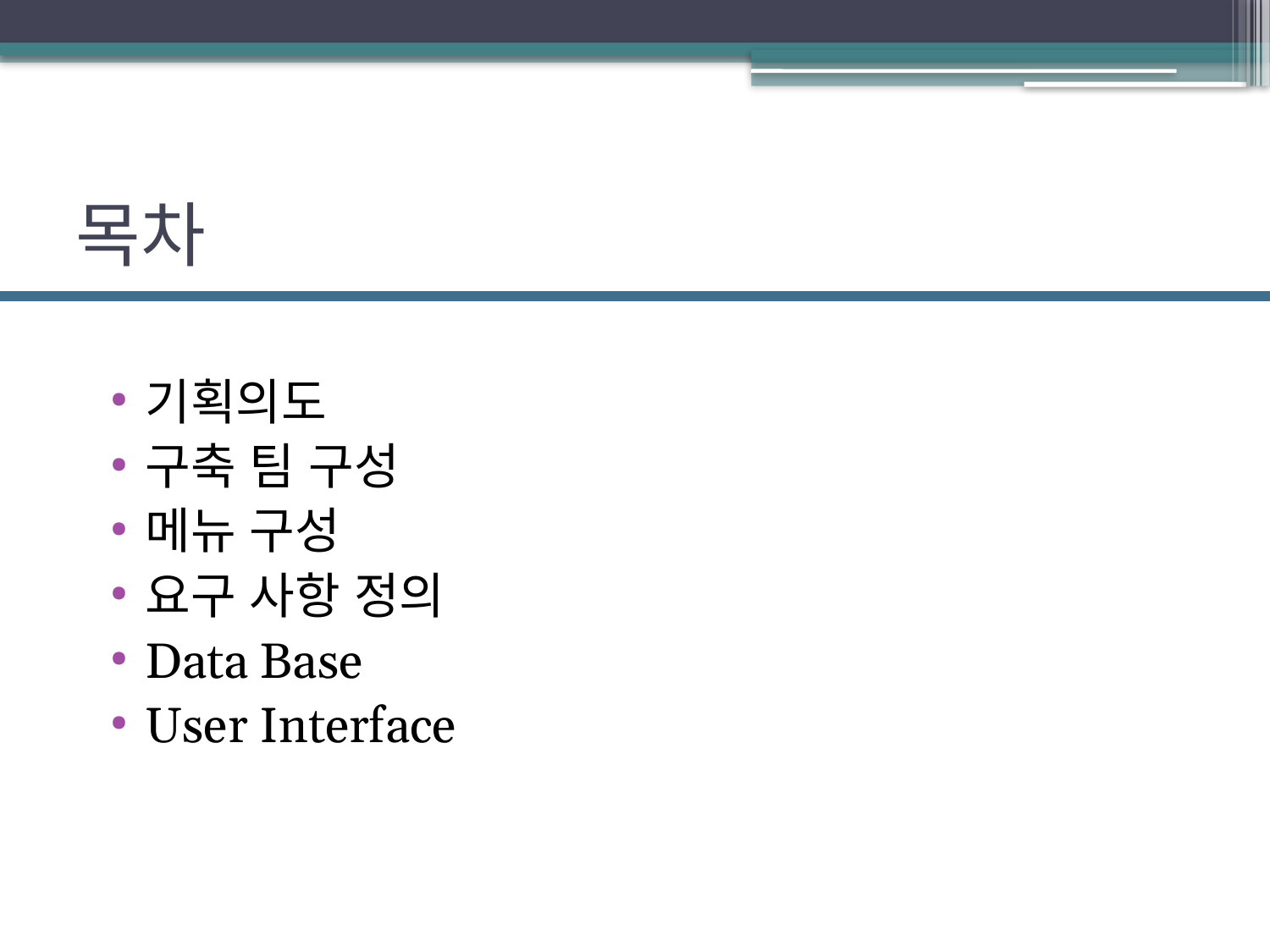

# 목차

기획의도
구축 팀 구성
메뉴 구성
요구 사항 정의
Data Base
User Interface